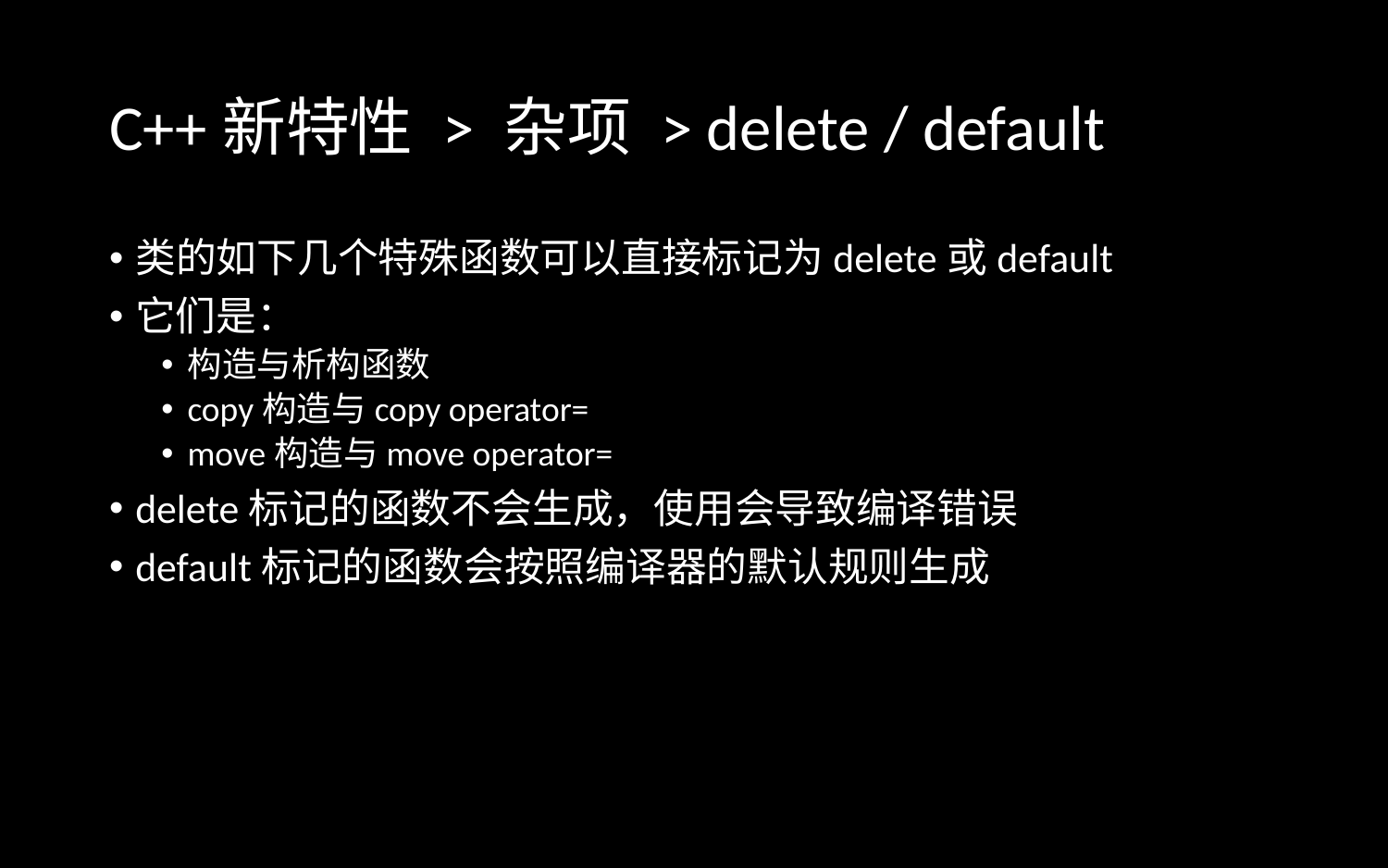

# C++新特性 > 杂项 > delete / default
类的如下几个特殊函数可以直接标记为delete或default
它们是：
构造与析构函数
copy构造与copy operator=
move构造与move operator=
delete标记的函数不会生成，使用会导致编译错误
default标记的函数会按照编译器的默认规则生成